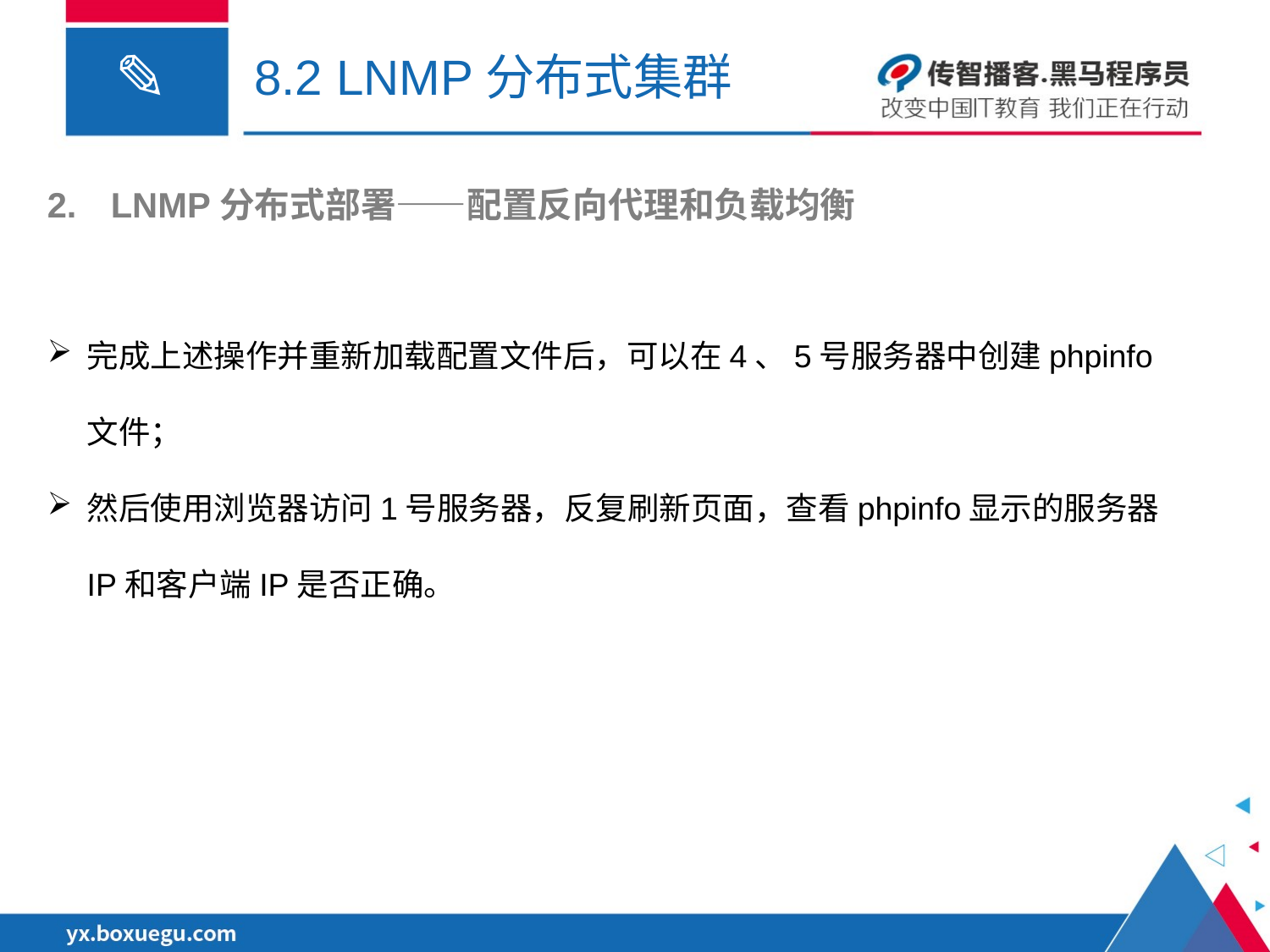

# 8.2 LNMP分布式集群
LNMP分布式部署——配置反向代理和负载均衡
完成上述操作并重新加载配置文件后，可以在4、5号服务器中创建phpinfo文件；
然后使用浏览器访问1号服务器，反复刷新页面，查看phpinfo显示的服务器IP和客户端IP是否正确。